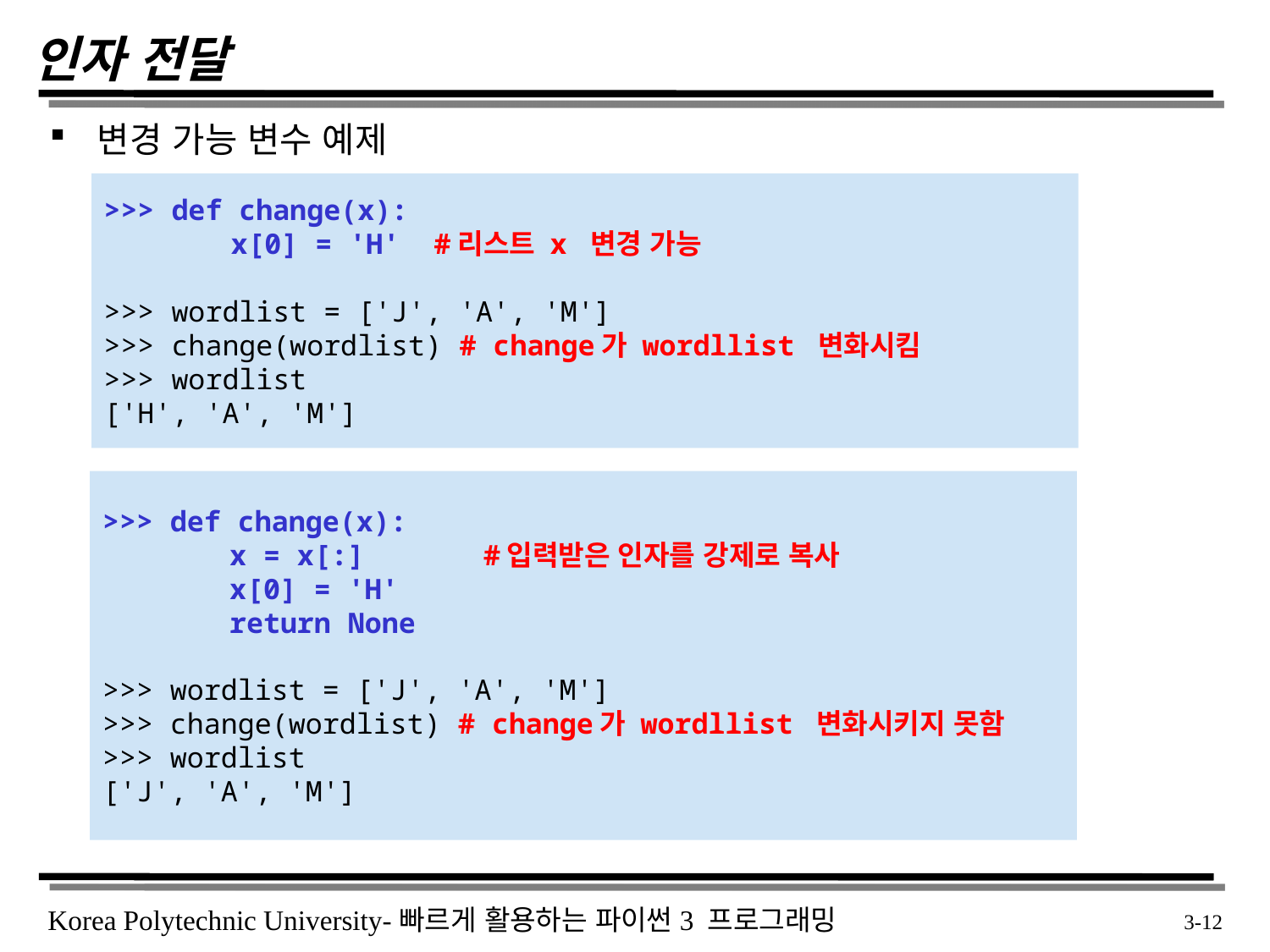

# 인자 전달
변경 가능 변수 예제

>>> def change(x):
	x[0] = 'H'  #리스트 x 변경 가능

>>> wordlist = ['J', 'A', 'M']
>>> change(wordlist) # change가 wordllist 변화시킴
>>> wordlist
['H', 'A', 'M']
>>> def change(x):
	x = x[:]	#입력받은 인자를 강제로 복사
	x[0] = 'H'
	return None

>>> wordlist = ['J', 'A', 'M']
>>> change(wordlist) # change가 wordllist 변화시키지 못함
>>> wordlist
['J', 'A', 'M']
 3-12